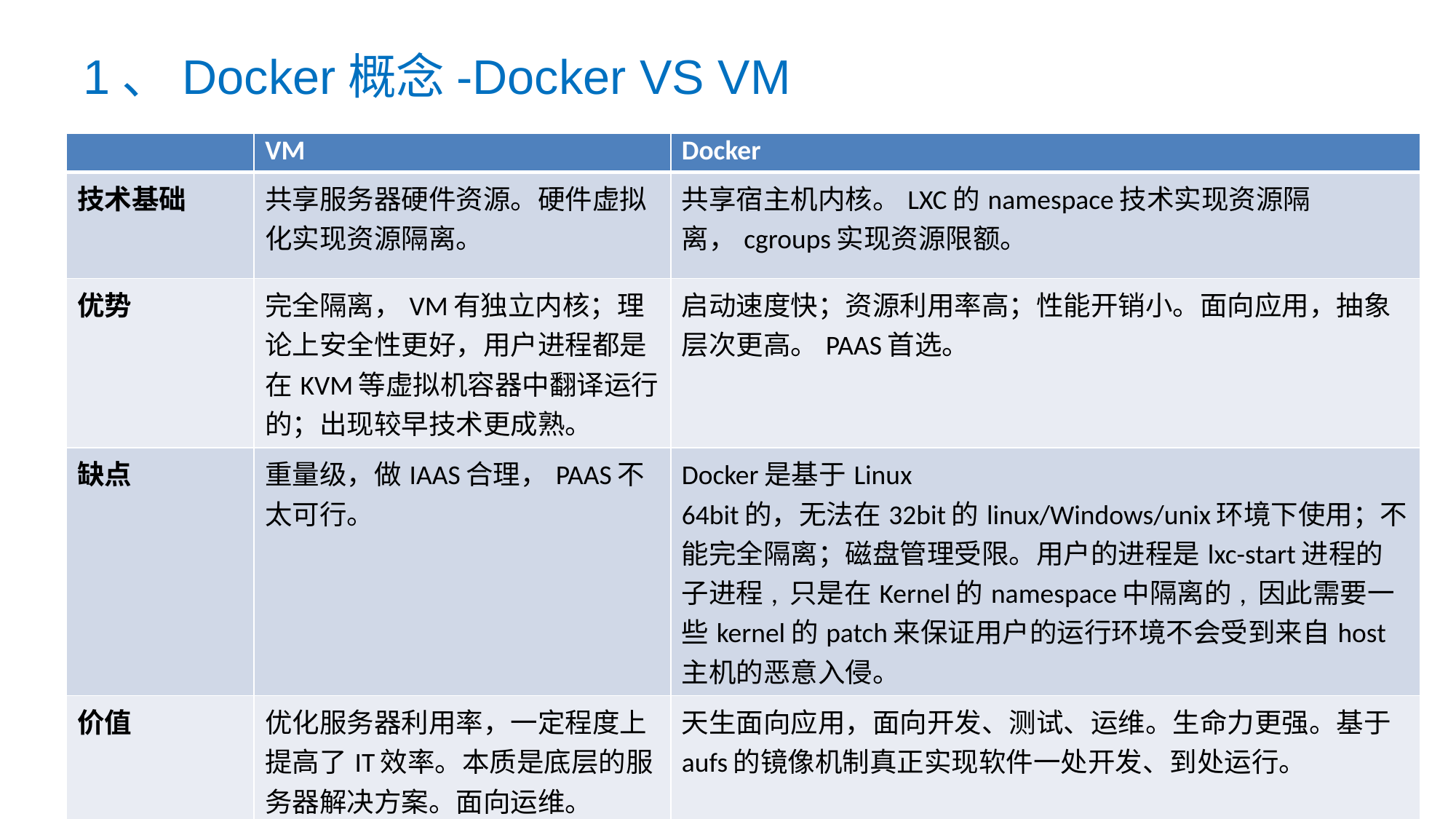

# 1、Docker概念-Docker VS VM
|  | VM | Docker |
| --- | --- | --- |
| 技术基础 | 共享服务器硬件资源。硬件虚拟化实现资源隔离。 | 共享宿主机内核。LXC的namespace技术实现资源隔离，cgroups实现资源限额。 |
| 优势 | 完全隔离，VM有独立内核；理论上安全性更好，用户进程都是在KVM等虚拟机容器中翻译运行的；出现较早技术更成熟。 | 启动速度快；资源利用率高；性能开销小。面向应用，抽象层次更高。PAAS首选。 |
| 缺点 | 重量级，做IAAS合理，PAAS不太可行。 | Docker是基于Linux 64bit的，无法在32bit的linux/Windows/unix环境下使用；不能完全隔离；磁盘管理受限。用户的进程是lxc-start进程的子进程, 只是在Kernel的namespace中隔离的, 因此需要一些kernel的patch来保证用户的运行环境不会受到来自host主机的恶意入侵。 |
| 价值 | 优化服务器利用率，一定程度上提高了IT效率。本质是底层的服务器解决方案。面向运维。 | 天生面向应用，面向开发、测试、运维。生命力更强。基于aufs的镜像机制真正实现软件一处开发、到处运行。 |